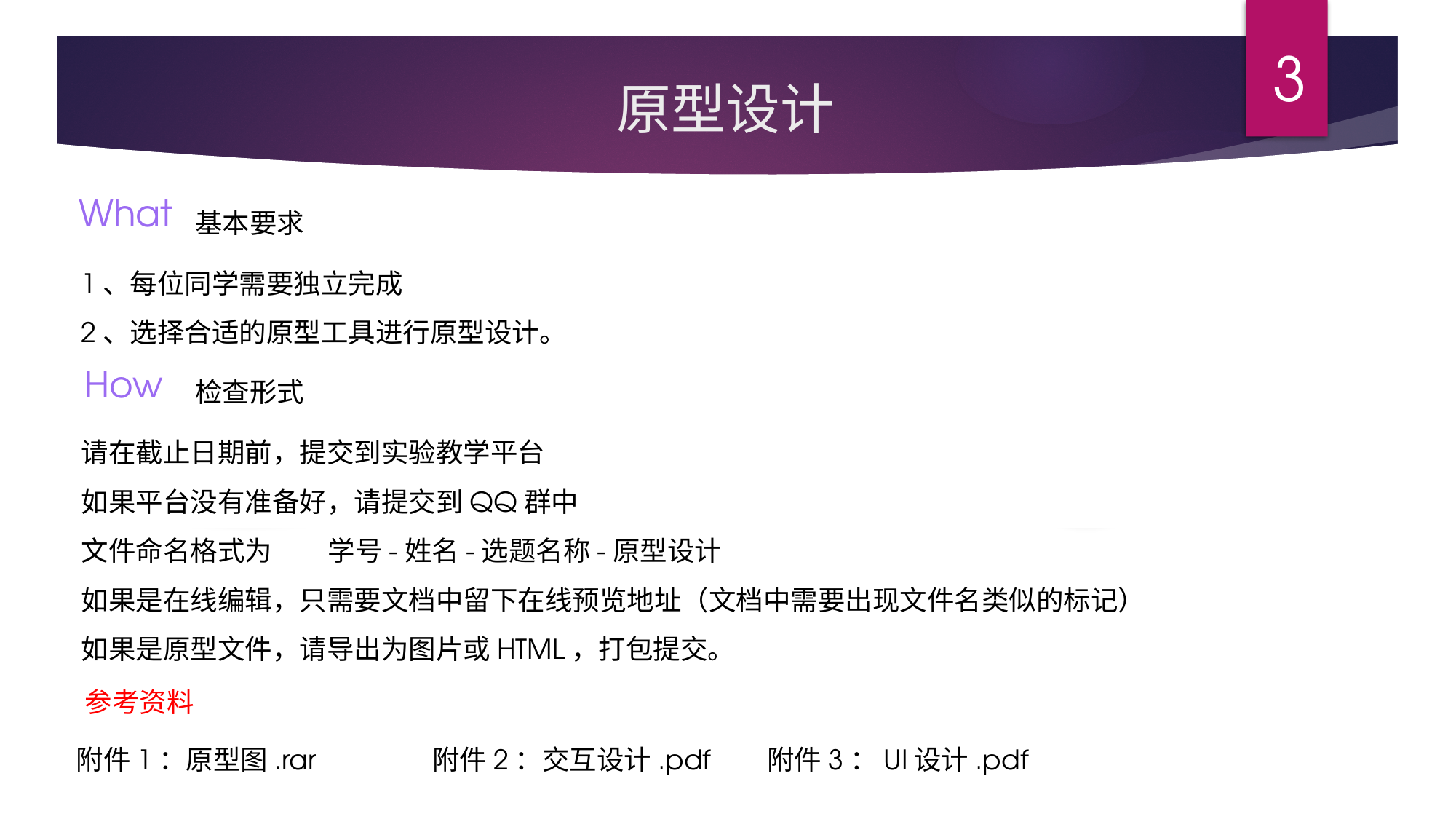

3
# 原型设计
What
基本要求
1、每位同学需要独立完成
2、选择合适的原型工具进行原型设计。
How
检查形式
请在截止日期前，提交到实验教学平台
如果平台没有准备好，请提交到QQ群中
文件命名格式为         学号-姓名-选题名称-原型设计
如果是在线编辑，只需要文档中留下在线预览地址（文档中需要出现文件名类似的标记）
如果是原型文件，请导出为图片或HTML，打包提交。
参考资料
附件1：原型图.rar
附件2：交互设计.pdf
附件3：UI设计.pdf